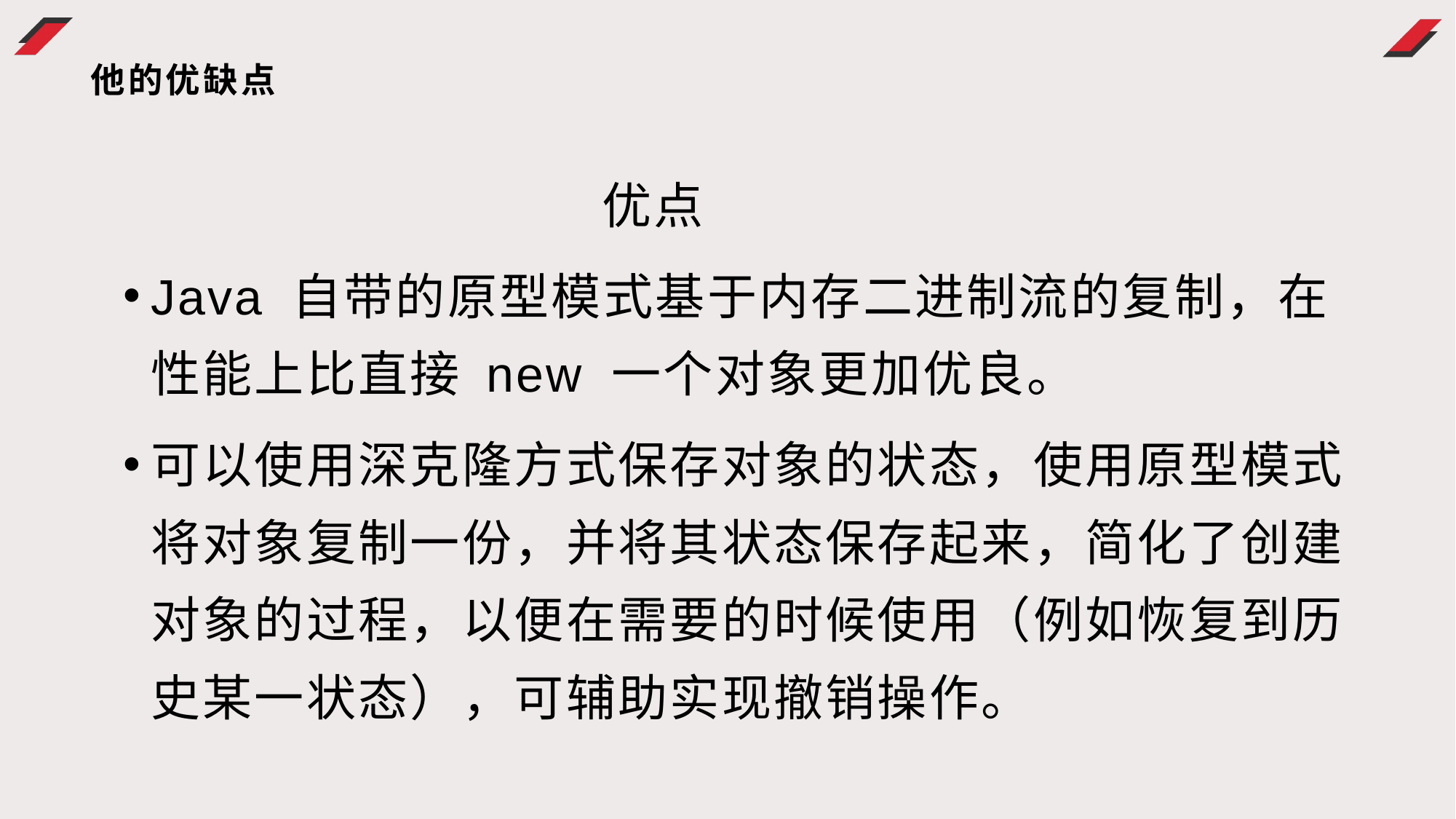

# 他的优缺点
                                   优点
Java 自带的原型模式基于内存二进制流的复制，在性能上比直接 new 一个对象更加优良。
可以使用深克隆方式保存对象的状态，使用原型模式将对象复制一份，并将其状态保存起来，简化了创建对象的过程，以便在需要的时候使用（例如恢复到历史某一状态），可辅助实现撤销操作。